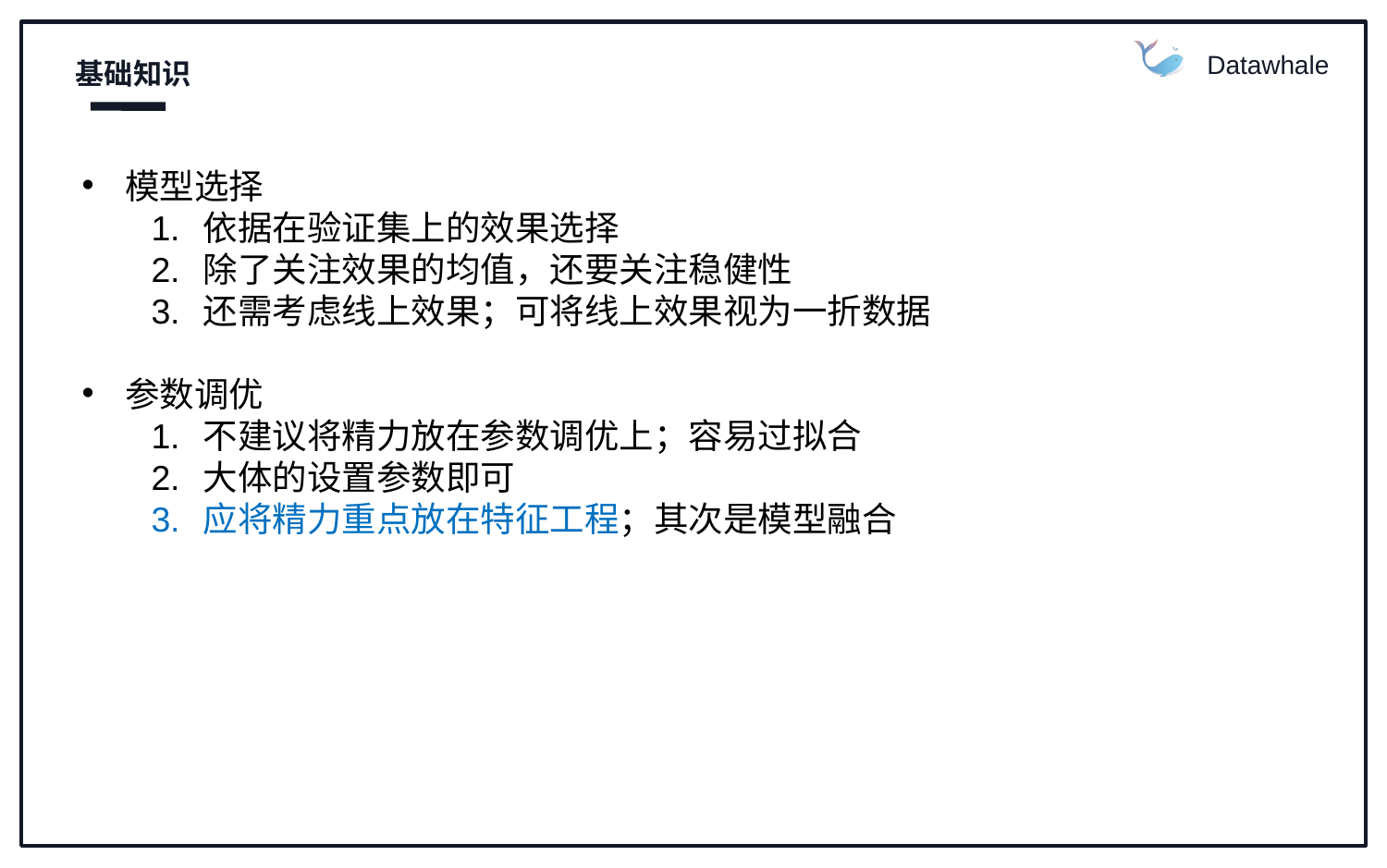

Datawhale

基础知识

模型选择
依据在验证集上的效果选择
除了关注效果的均值，还要关注稳健性
还需考虑线上效果；可将线上效果视为一折数据

参数调优
不建议将精力放在参数调优上；容易过拟合
大体的设置参数即可
应将精力重点放在特征工程；其次是模型融合